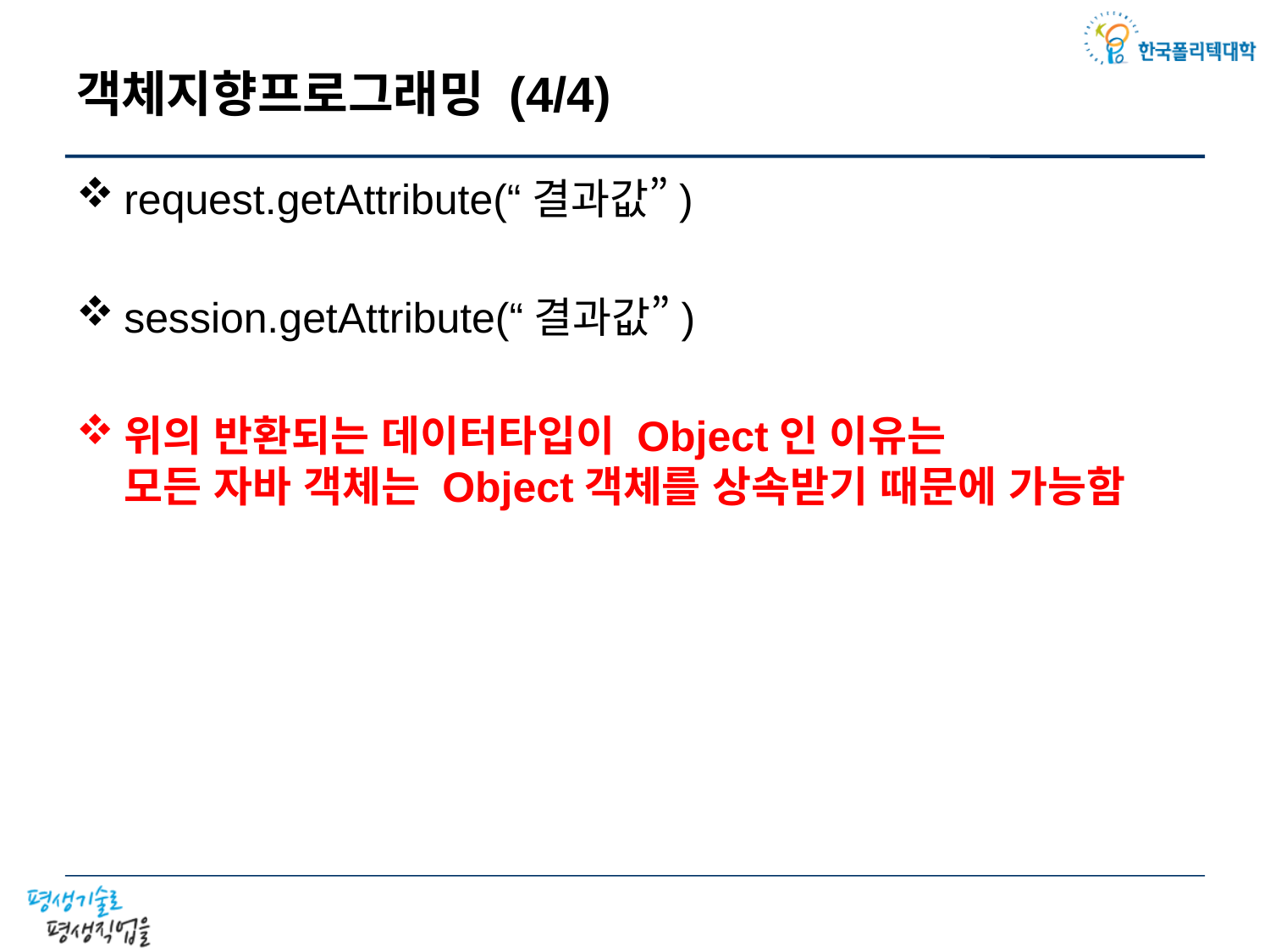

# 객체지향프로그래밍 (4/4)
request.getAttribute(“결과값”)

session.getAttribute(“결과값”)

위의 반환되는 데이터타입이 Object인 이유는
모든 자바 객체는 Object객체를 상속받기 때문에 가능함